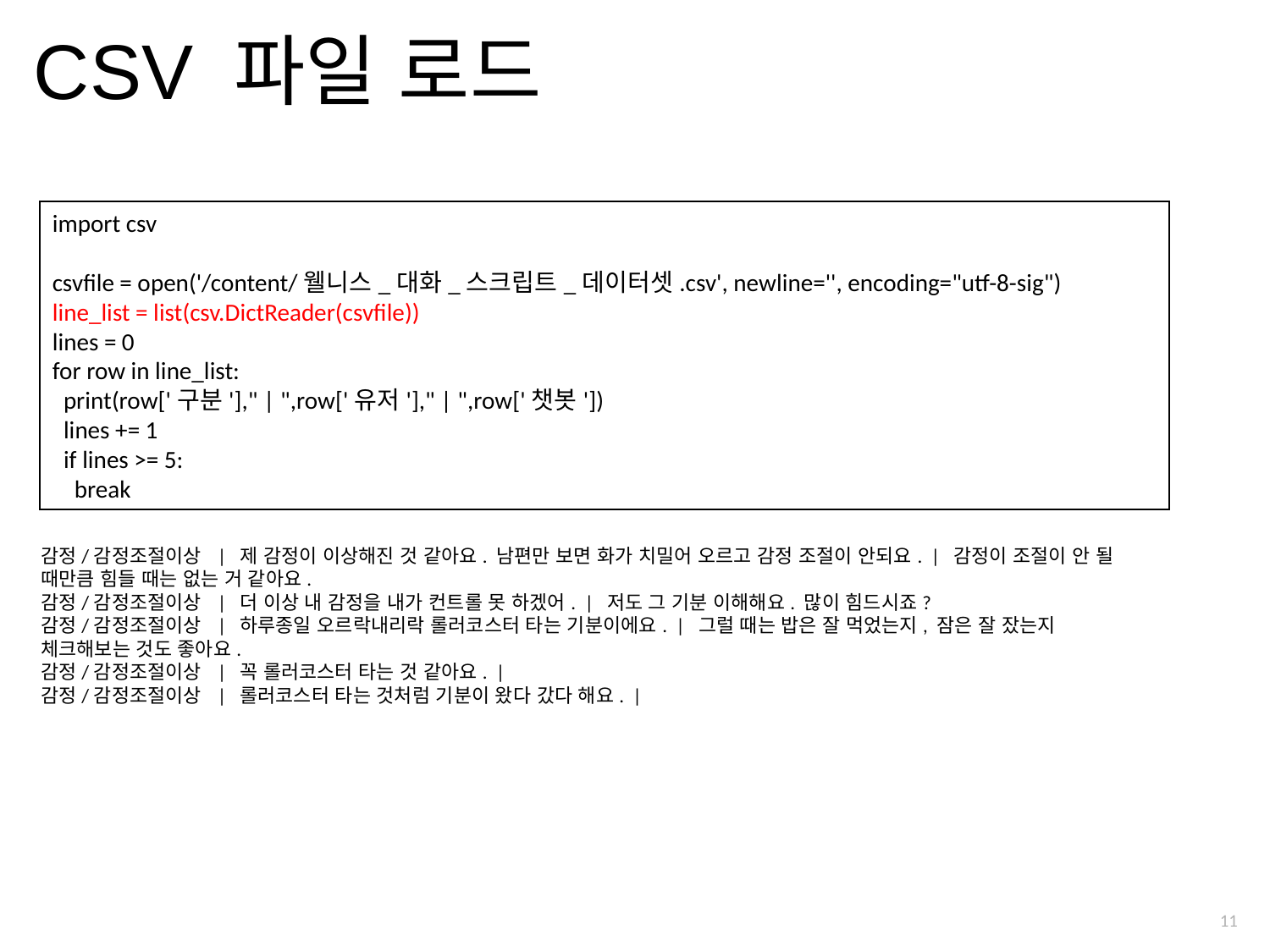

# CSV 파일 로드

import csv

csvfile = open('/content/웰니스_대화_스크립트_데이터셋.csv', newline='', encoding="utf-8-sig")
line_list = list(csv.DictReader(csvfile))
lines = 0
for row in line_list:
  print(row['구분']," | ",row['유저']," | ",row['챗봇'])
  lines += 1
  if lines >= 5:
    break
감정/감정조절이상  |  제 감정이 이상해진 것 같아요. 남편만 보면 화가 치밀어 오르고 감정 조절이 안되요.  |  감정이 조절이 안 될 때만큼 힘들 때는 없는 거 같아요.
감정/감정조절이상  |  더 이상 내 감정을 내가 컨트롤 못 하겠어.  |  저도 그 기분 이해해요. 많이 힘드시죠?
감정/감정조절이상  |  하루종일 오르락내리락 롤러코스터 타는 기분이에요.  |  그럴 때는 밥은 잘 먹었는지, 잠은 잘 잤는지 체크해보는 것도 좋아요.
감정/감정조절이상  |  꼭 롤러코스터 타는 것 같아요.  |
감정/감정조절이상  |  롤러코스터 타는 것처럼 기분이 왔다 갔다 해요.  |
11